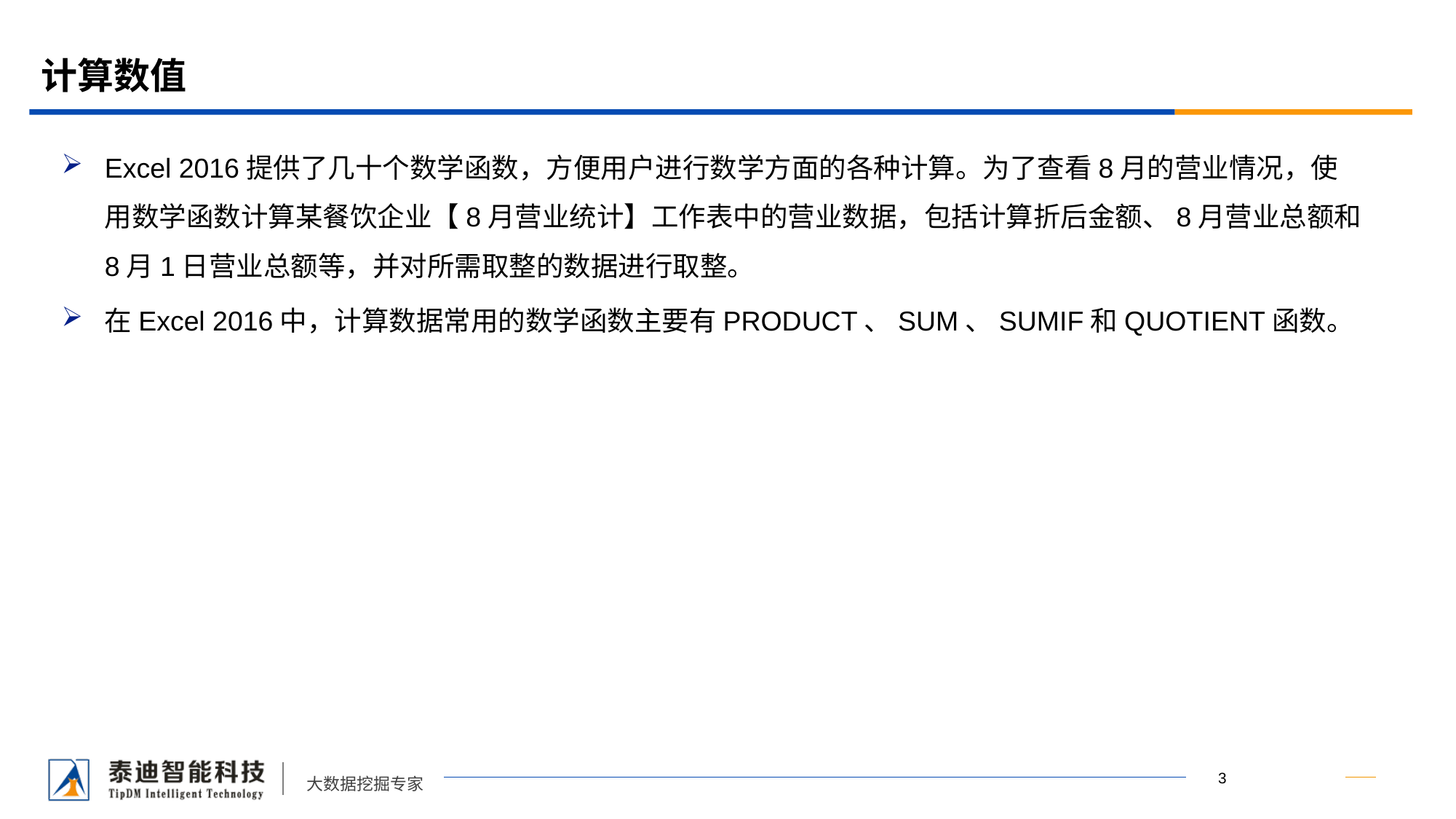

# 计算数值
Excel 2016提供了几十个数学函数，方便用户进行数学方面的各种计算。为了查看8月的营业情况，使用数学函数计算某餐饮企业【8月营业统计】工作表中的营业数据，包括计算折后金额、8月营业总额和8月1日营业总额等，并对所需取整的数据进行取整。
在Excel 2016中，计算数据常用的数学函数主要有PRODUCT、SUM、SUMIF和QUOTIENT函数。